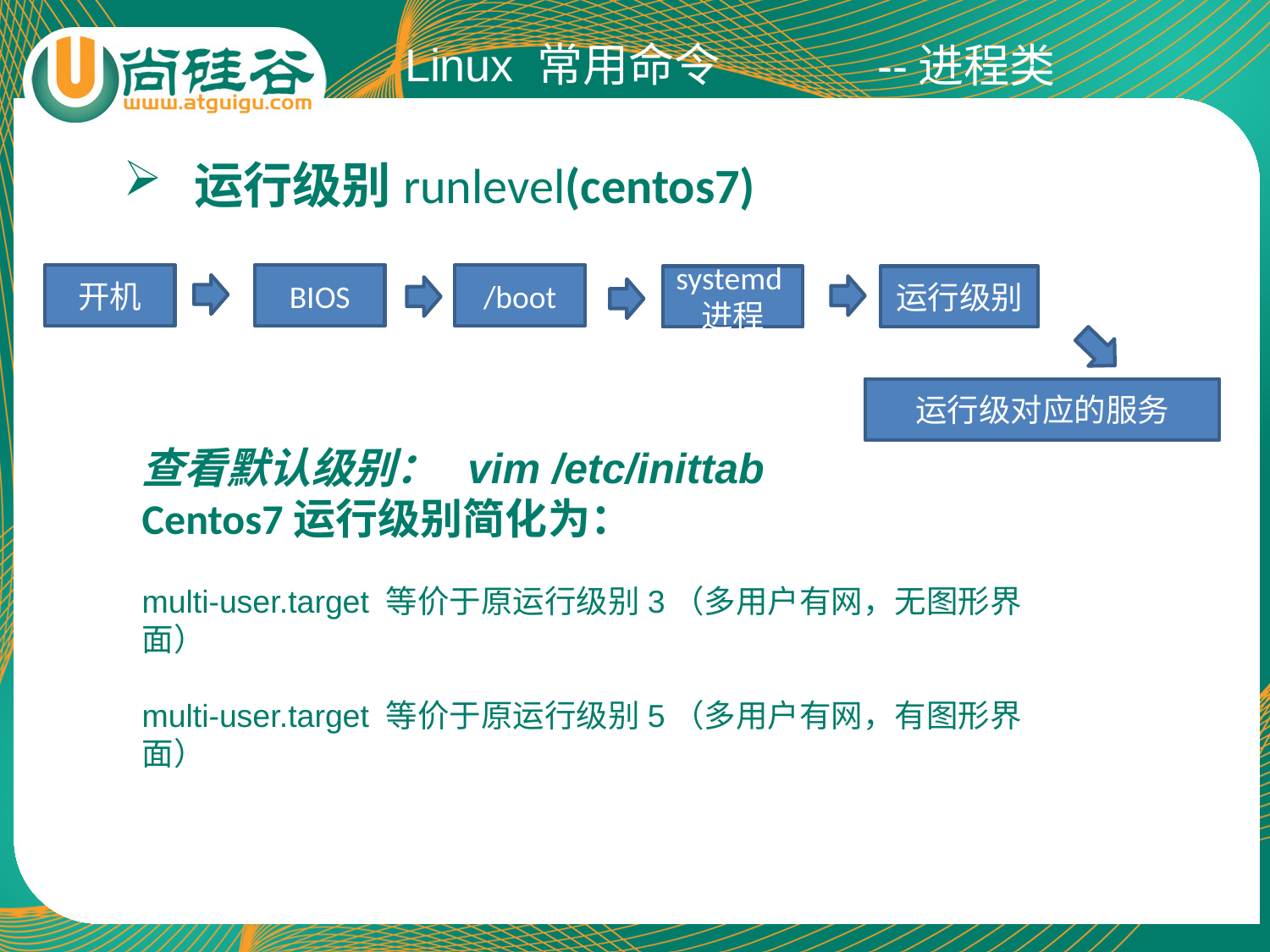

Linux 常用命令
--进程类
 运行级别runlevel(centos7)

开机
BIOS
/boot
systemd进程
运行级别

运行级对应的服务
查看默认级别：  vim /etc/inittab
Centos7运行级别简化为：

multi-user.target 等价于原运行级别3（多用户有网，无图形界面）

multi-user.target 等价于原运行级别5（多用户有网，有图形界面）